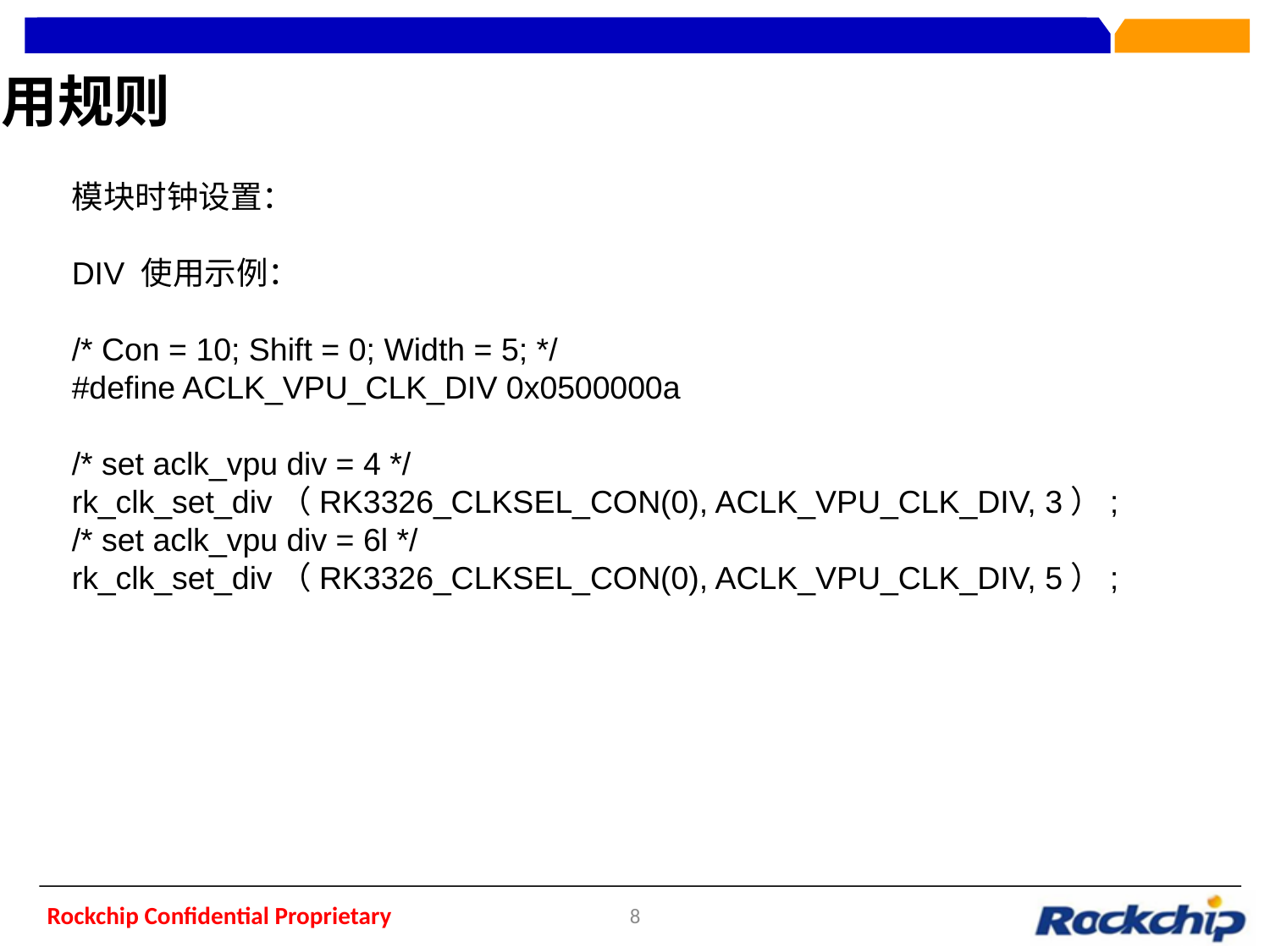

使用规则

模块时钟设置：

DIV 使用示例：

/* Con = 10; Shift = 0; Width = 5; */
#define ACLK_VPU_CLK_DIV 0x0500000a

/* set aclk_vpu div = 4 */
rk_clk_set_div（RK3326_CLKSEL_CON(0), ACLK_VPU_CLK_DIV, 3）;
/* set aclk_vpu div = 6l */
rk_clk_set_div（RK3326_CLKSEL_CON(0), ACLK_VPU_CLK_DIV, 5）;